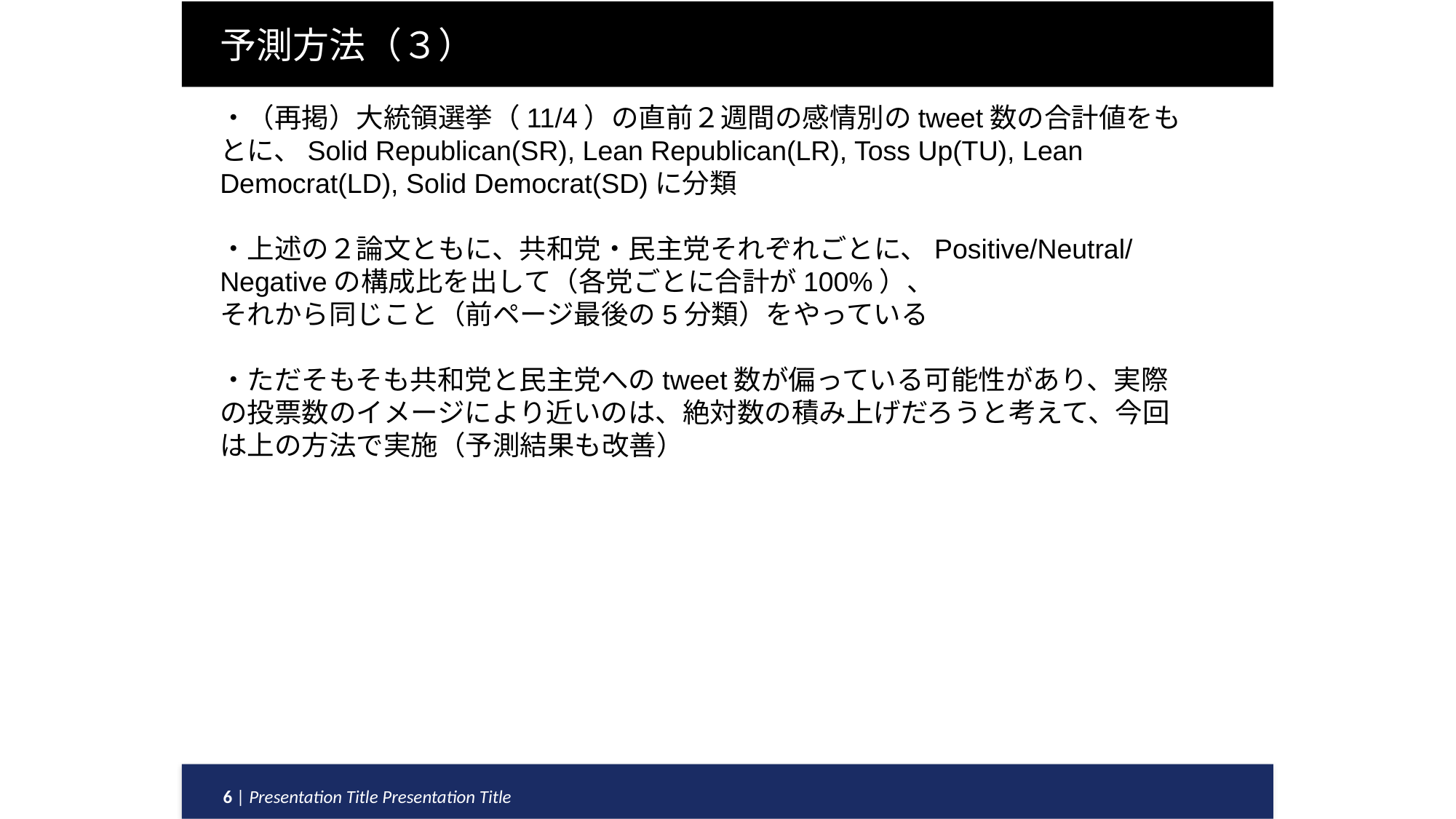

予測方法（３）
・（再掲）大統領選挙（11/4）の直前２週間の感情別のtweet数の合計値をもとに、Solid Republican(SR), Lean Republican(LR), Toss Up(TU), Lean Democrat(LD), Solid Democrat(SD)に分類

・上述の２論文ともに、共和党・民主党それぞれごとに、Positive/Neutral/Negativeの構成比を出して（各党ごとに合計が100%）、
それから同じこと（前ページ最後の5分類）をやっている

・ただそもそも共和党と民主党へのtweet数が偏っている可能性があり、実際の投票数のイメージにより近いのは、絶対数の積み上げだろうと考えて、今回は上の方法で実施（予測結果も改善）

6 | Presentation Title Presentation Title